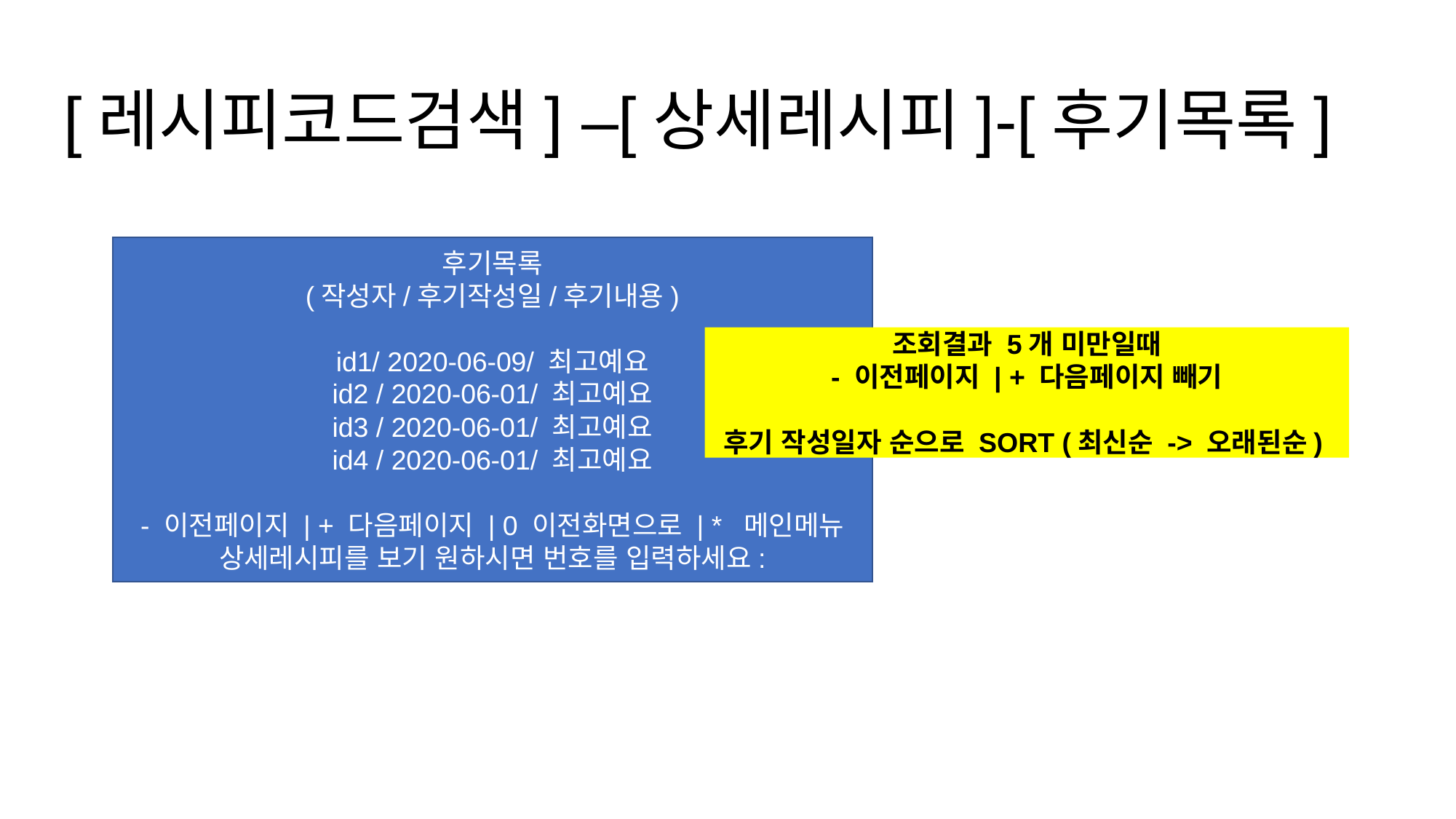

# [레시피코드검색] –[상세레시피]-[후기목록]
후기목록
(작성자/후기작성일/후기내용)

id1/ 2020-06-09/ 최고예요
id2 / 2020-06-01/ 최고예요
id3 / 2020-06-01/ 최고예요
id4 / 2020-06-01/ 최고예요

- 이전페이지 | + 다음페이지 | 0 이전화면으로 | *  메인메뉴
상세레시피를 보기 원하시면 번호를 입력하세요:
조회결과 5개 미만일때
- 이전페이지 | + 다음페이지 빼기

후기 작성일자 순으로 SORT (최신순 -> 오래된순)